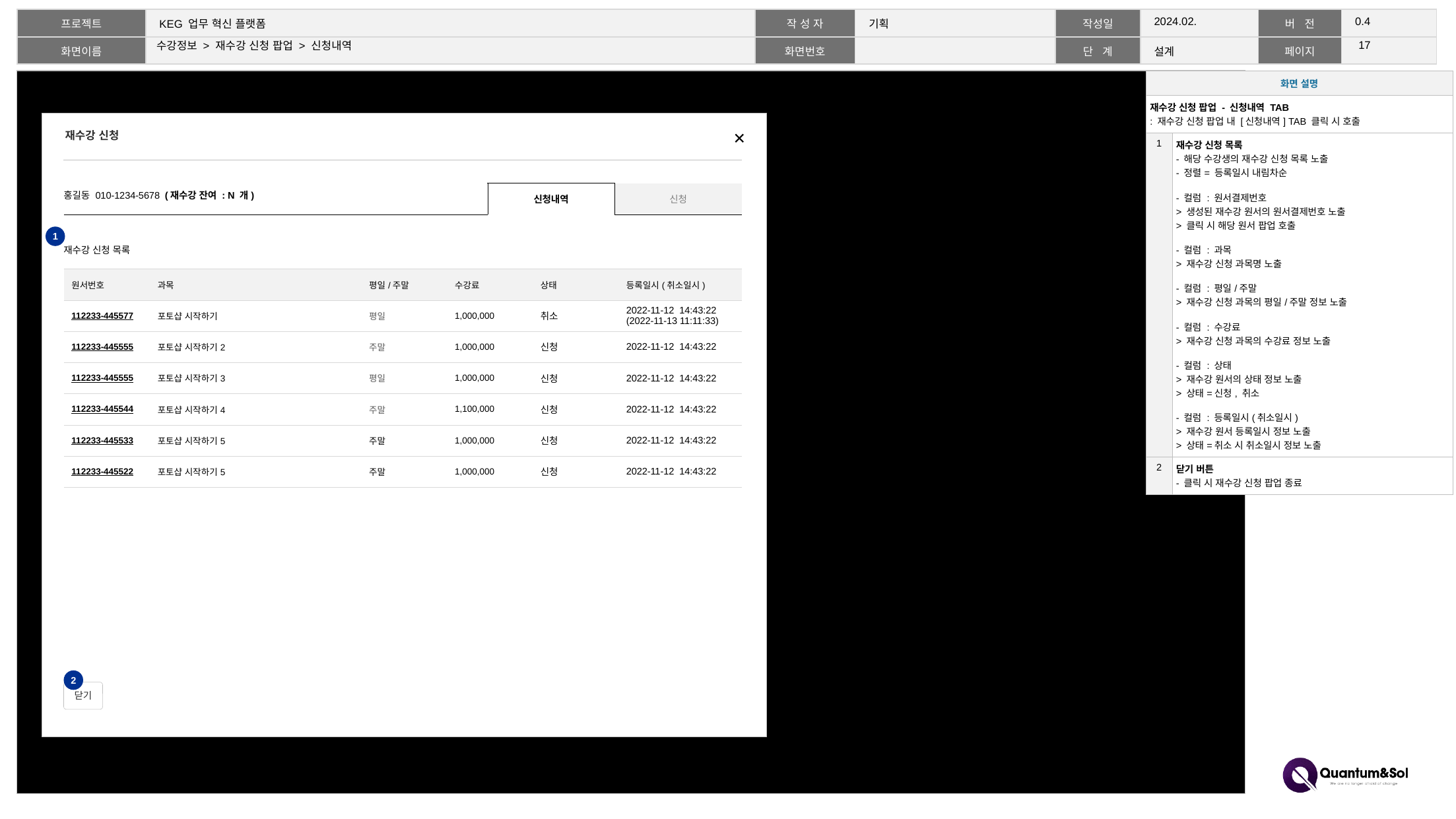

17

# 수강정보 > 재수강 신청 팝업 > 신청내역
| 화면 설명 |  |
| --- | --- |
| 재수강 신청 팝업 - 신청내역 TAB : 재수강 신청 팝업 내 [신청내역] TAB 클릭 시 호출 |  |
| 1 | 재수강 신청 목록 - 해당 수강생의 재수강 신청 목록 노출 - 정렬= 등록일시 내림차순 - 컬럼 : 원서결제번호 > 생성된 재수강 원서의 원서결제번호 노출 > 클릭 시 해당 원서 팝업 호출 - 컬럼 : 과목 > 재수강 신청 과목명 노출 - 컬럼 : 평일/주말 > 재수강 신청 과목의 평일/주말 정보 노출 - 컬럼 : 수강료 > 재수강 신청 과목의 수강료 정보 노출 - 컬럼 : 상태 > 재수강 원서의 상태 정보 노출 > 상태=신청, 취소 - 컬럼 : 등록일시(취소일시) > 재수강 원서 등록일시 정보 노출 > 상태=취소 시 취소일시 정보 노출 |
| 2 | 닫기 버튼 - 클릭 시 재수강 신청 팝업 종료 |
재수강 신청
| 홍길동 010-1234-5678 (재수강 잔여 : N 개) |  | 신청내역 | 신청 |
| --- | --- | --- | --- |
1
| 재수강 신청 목록 |  |  |  |  |  |
| --- | --- | --- | --- | --- | --- |
| 원서번호 | 과목 | 평일/주말 | 수강료 | 상태 | 등록일시(취소일시) |
| 112233-445577 | 포토샵 시작하기 | 평일 | 1,000,000 | 취소 | 2022-11-12 14:43:22 (2022-11-13 11:11:33) |
| 112233-445555 | 포토샵 시작하기2 | 주말 | 1,000,000 | 신청 | 2022-11-12 14:43:22 |
| 112233-445555 | 포토샵 시작하기3 | 평일 | 1,000,000 | 신청 | 2022-11-12 14:43:22 |
| 112233-445544 | 포토샵 시작하기4 | 주말 | 1,100,000 | 신청 | 2022-11-12 14:43:22 |
| 112233-445533 | 포토샵 시작하기5 | 주말 | 1,000,000 | 신청 | 2022-11-12 14:43:22 |
| 112233-445522 | 포토샵 시작하기5 | 주말 | 1,000,000 | 신청 | 2022-11-12 14:43:22 |
2
닫기